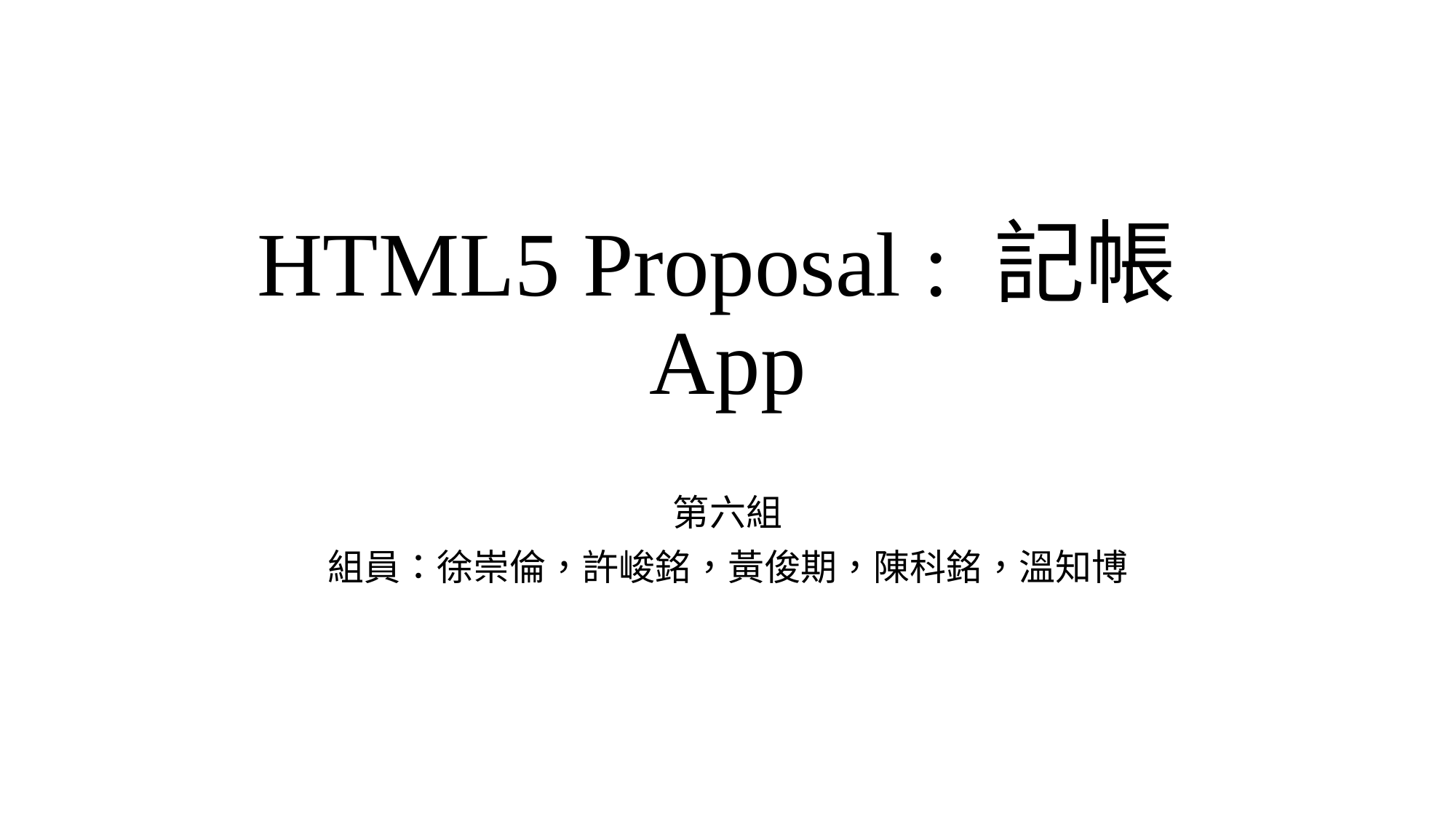

# HTML5 Proposal : 記帳App

第六組
組員：徐崇倫，許峻銘，黃俊期，陳科銘，溫知博